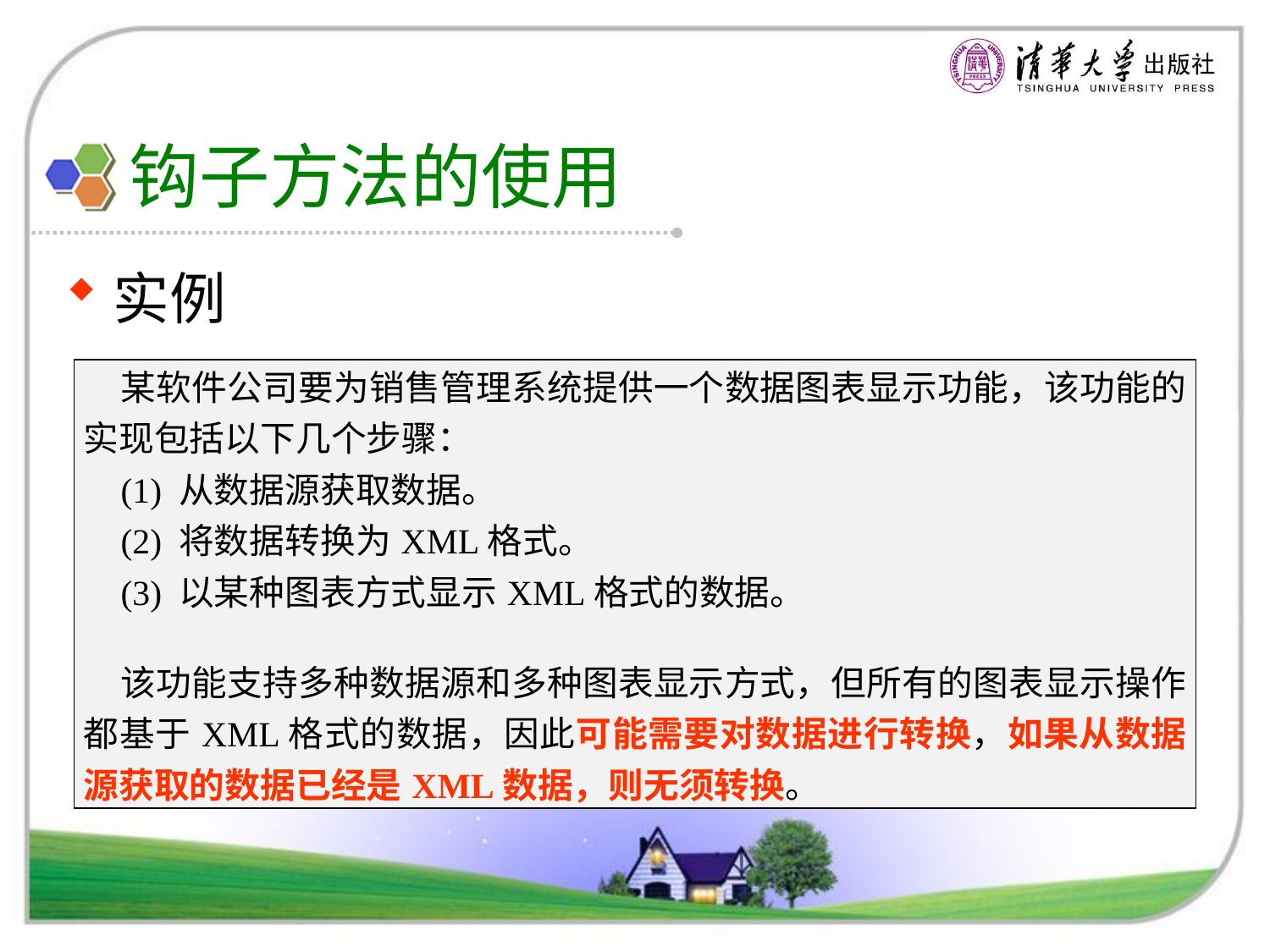

# 钩子方法的使用
实例

| 某软件公司要为销售管理系统提供一个数据图表显示功能，该功能的实现包括以下几个步骤： (1) 从数据源获取数据。 (2) 将数据转换为XML格式。 (3) 以某种图表方式显示XML格式的数据。 该功能支持多种数据源和多种图表显示方式，但所有的图表显示操作都基于XML格式的数据，因此可能需要对数据进行转换，如果从数据源获取的数据已经是XML数据，则无须转换。 |
| --- |